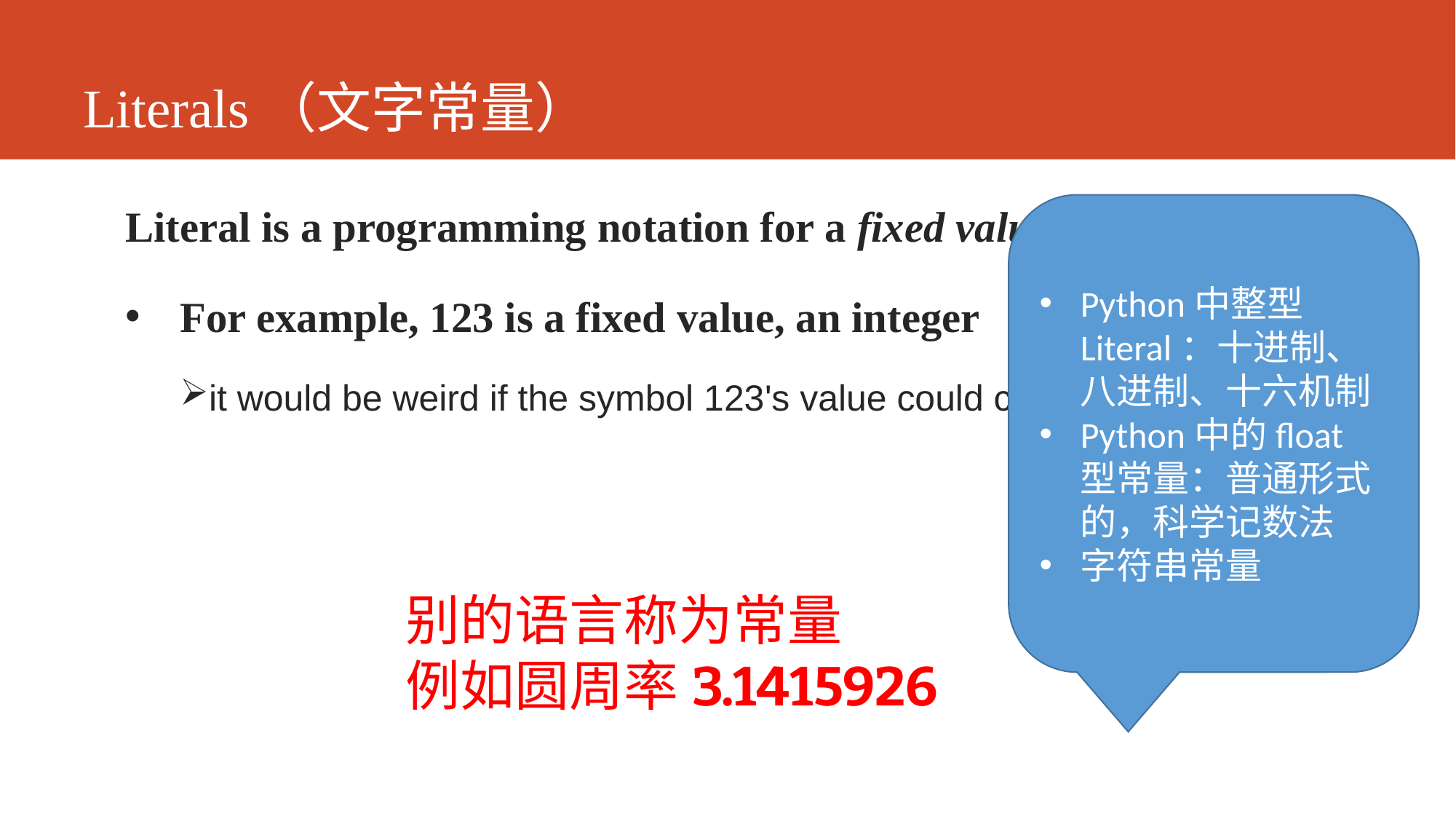

# Literals（文字常量）
Python中整型Literal：十进制、八进制、十六机制
Python中的float型常量：普通形式的，科学记数法
字符串常量
Literal is a programming notation for a fixed value.
For example, 123 is a fixed value, an integer
it would be weird if the symbol 123's value could change to be 3.14!
别的语言称为常量
例如圆周率3.1415926